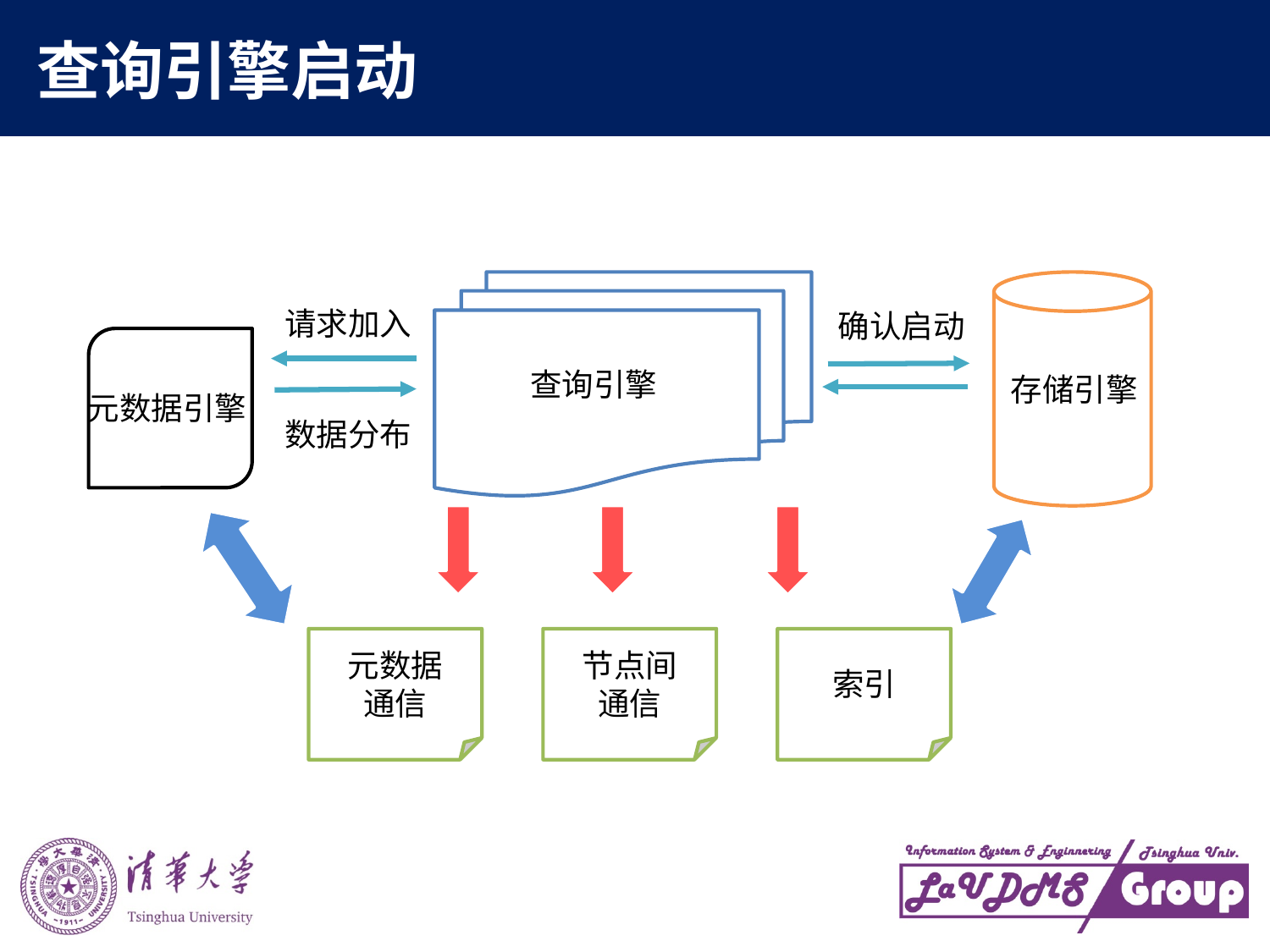

# 查询引擎启动

请求加入
确认启动

元数据引擎
查询引擎
存储引擎
数据分布

元数据
通信
节点间
通信
索引